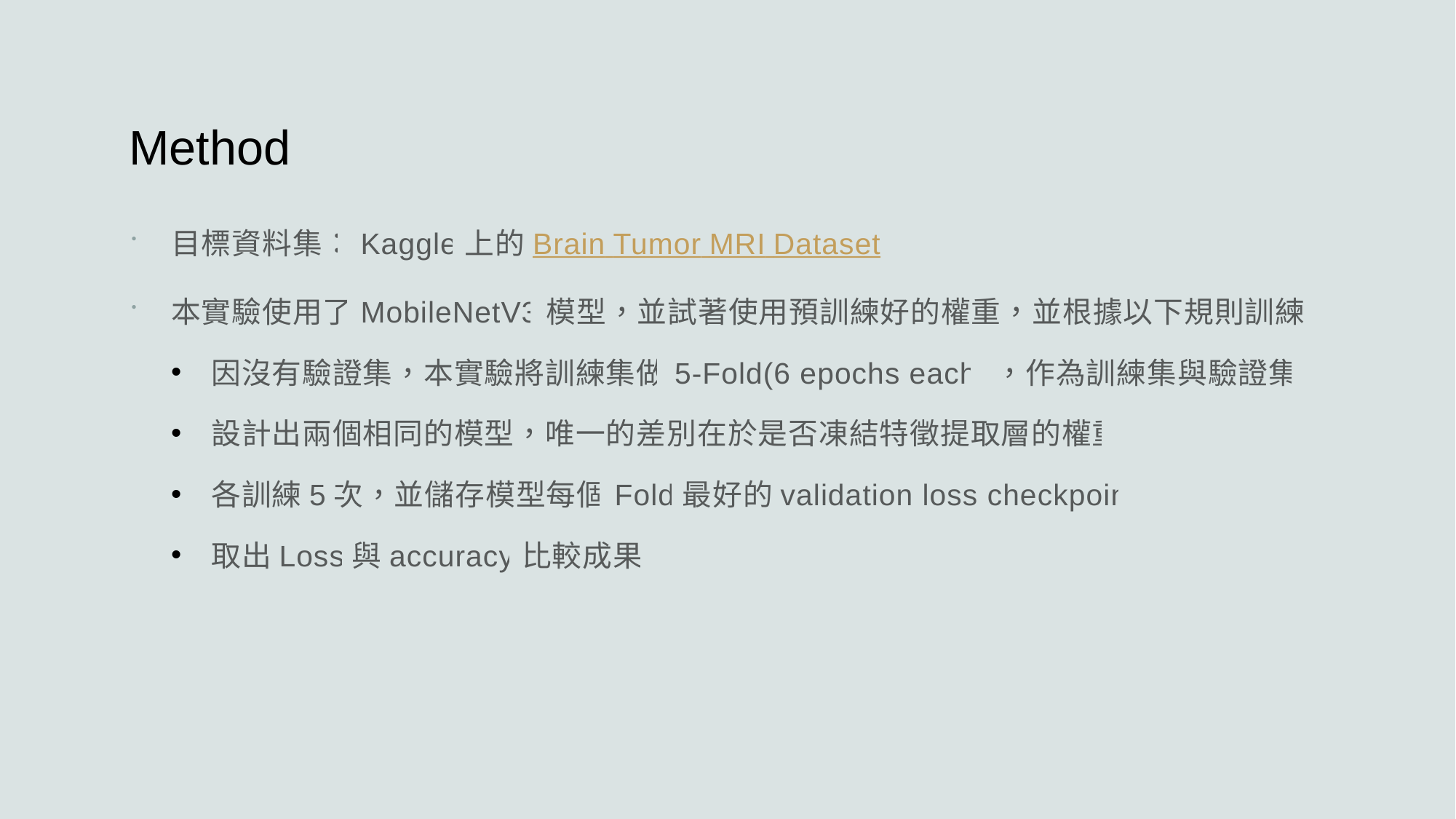

# Method
目標資料集：Kaggle上的Brain Tumor MRI Dataset
本實驗使用了MobileNetV3模型，並試著使用預訓練好的權重，並根據以下規則訓練：
因沒有驗證集，本實驗將訓練集做5-Fold(6 epochs each)，作為訓練集與驗證集
設計出兩個相同的模型，唯一的差別在於是否凍結特徵提取層的權重
各訓練5次，並儲存模型每個Fold最好的validation loss checkpoint
取出Loss與accuracy比較成果